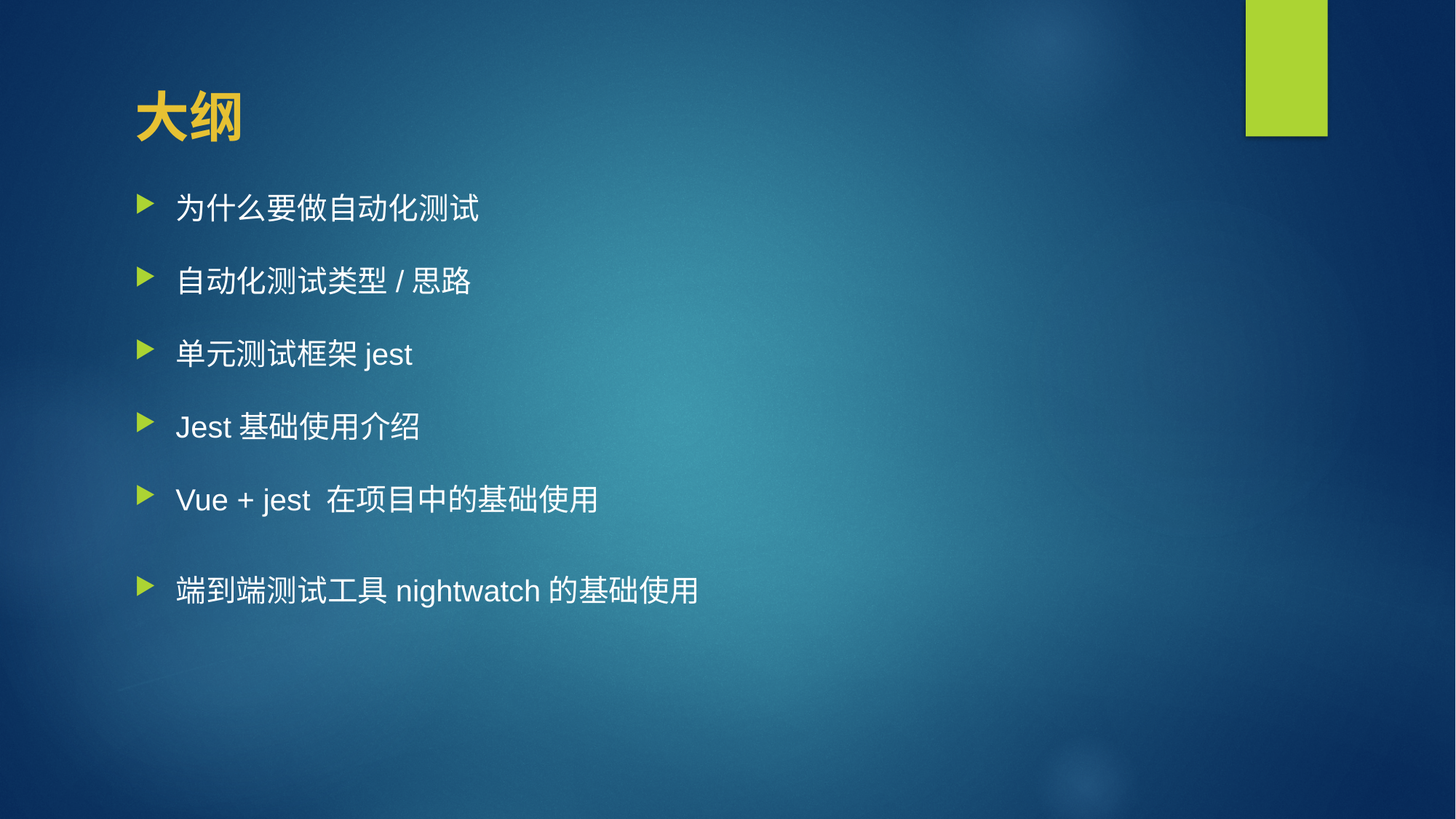

# 大纲
为什么要做自动化测试
自动化测试类型/思路
单元测试框架jest
Jest基础使用介绍
Vue + jest 在项目中的基础使用
端到端测试工具nightwatch的基础使用